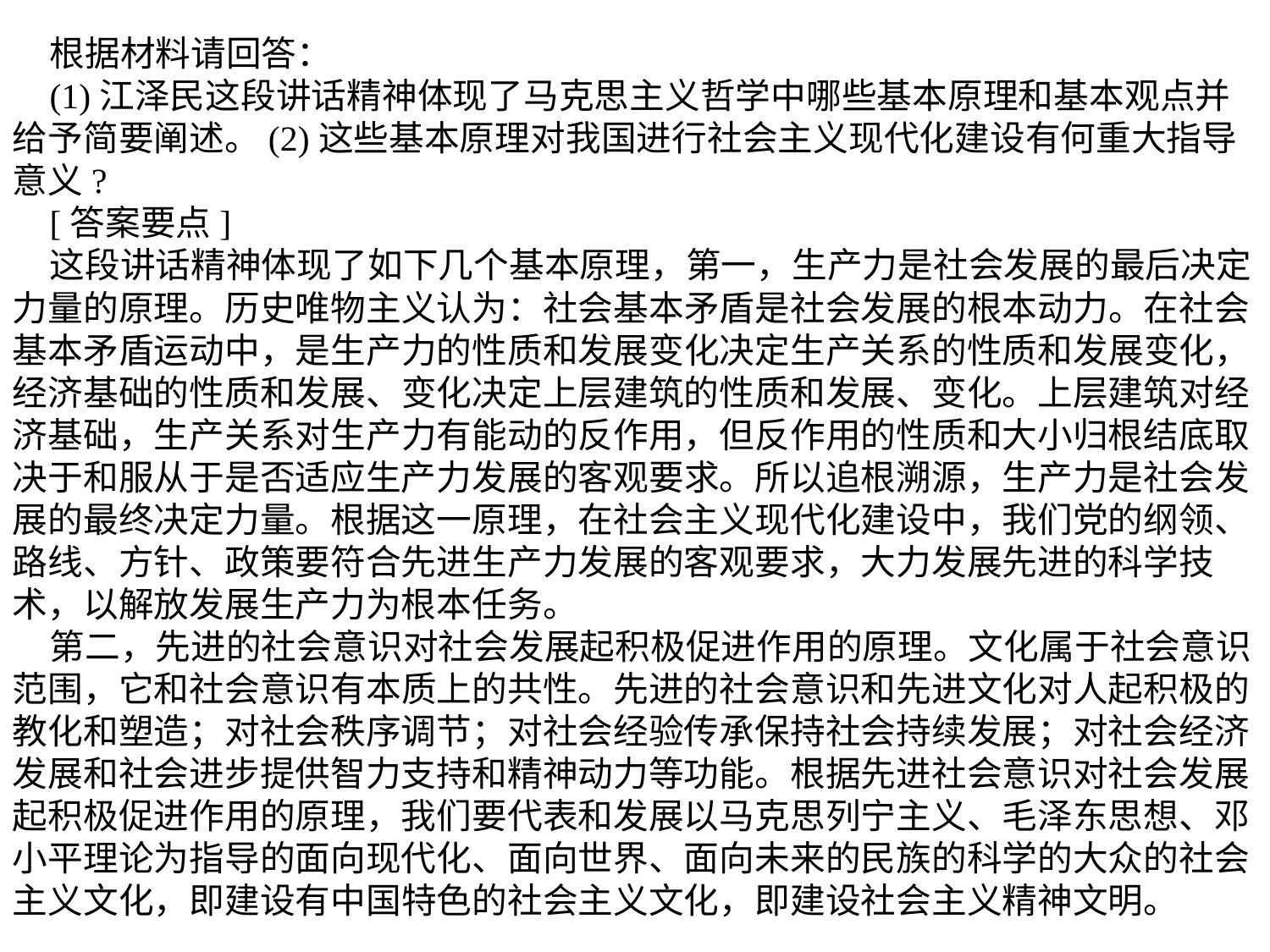

根据材料请回答：
(1)江泽民这段讲话精神体现了马克思主义哲学中哪些基本原理和基本观点并给予简要阐述。(2)这些基本原理对我国进行社会主义现代化建设有何重大指导意义?
[答案要点]
这段讲话精神体现了如下几个基本原理，第一，生产力是社会发展的最后决定力量的原理。历史唯物主义认为：社会基本矛盾是社会发展的根本动力。在社会基本矛盾运动中，是生产力的性质和发展变化决定生产关系的性质和发展变化，经济基础的性质和发展、变化决定上层建筑的性质和发展、变化。上层建筑对经济基础，生产关系对生产力有能动的反作用，但反作用的性质和大小归根结底取决于和服从于是否适应生产力发展的客观要求。所以追根溯源，生产力是社会发展的最终决定力量。根据这一原理，在社会主义现代化建设中，我们党的纲领、路线、方针、政策要符合先进生产力发展的客观要求，大力发展先进的科学技术，以解放发展生产力为根本任务。
第二，先进的社会意识对社会发展起积极促进作用的原理。文化属于社会意识范围，它和社会意识有本质上的共性。先进的社会意识和先进文化对人起积极的教化和塑造；对社会秩序调节；对社会经验传承保持社会持续发展；对社会经济发展和社会进步提供智力支持和精神动力等功能。根据先进社会意识对社会发展起积极促进作用的原理，我们要代表和发展以马克思列宁主义、毛泽东思想、邓小平理论为指导的面向现代化、面向世界、面向未来的民族的科学的大众的社会主义文化，即建设有中国特色的社会主义文化，即建设社会主义精神文明。